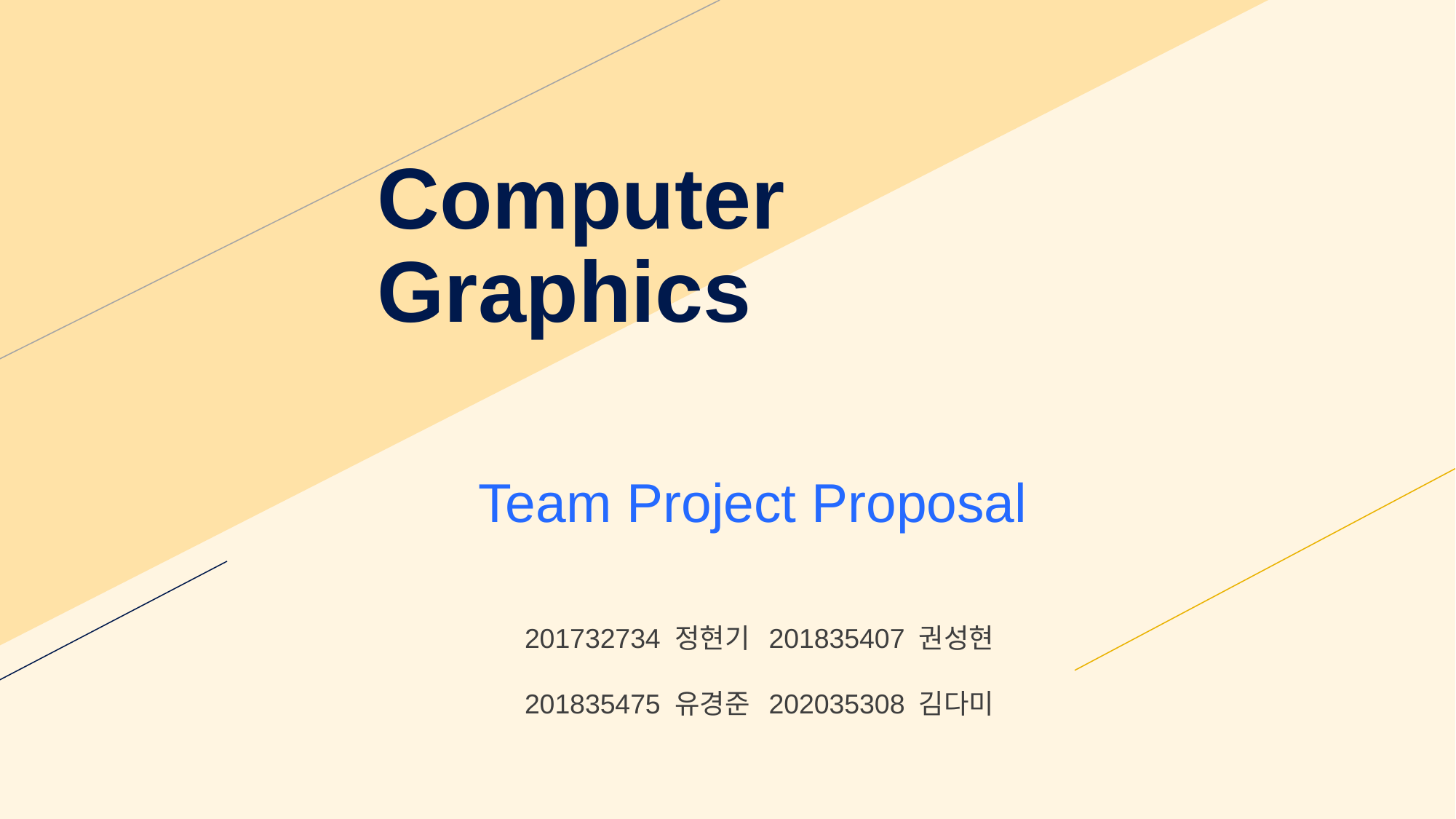

# Computer Graphics

Team Project Proposal
201732734 정현기  201835407 권성현

201835475 유경준  202035308 김다미